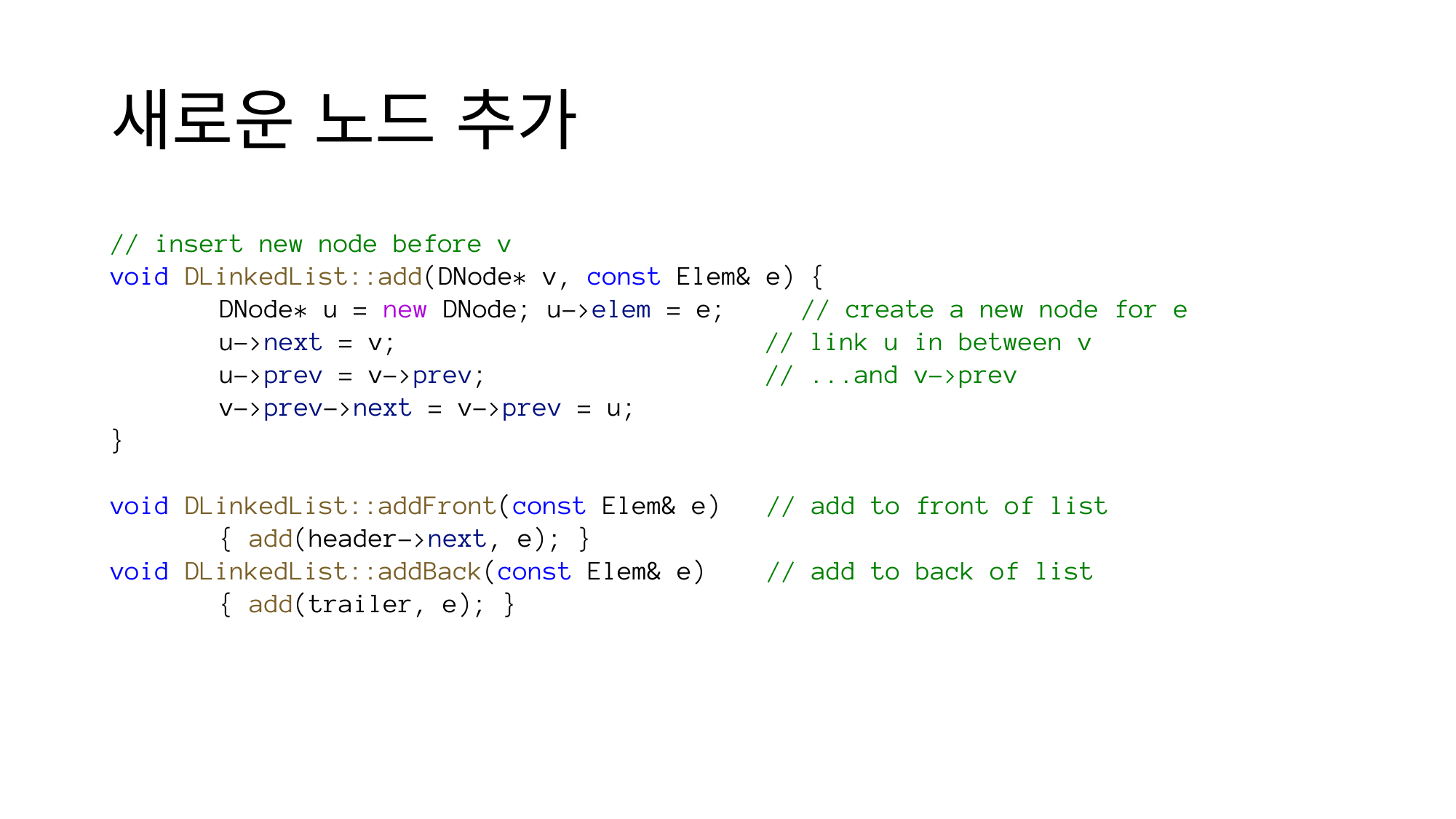

# 새로운 노드 추가
// insert new node before v
void DLinkedList::add(DNode* v, const Elem& e) {
	DNode* u = new DNode; u->elem = e;     // create a new node for e
	u->next = v;        	        	// link u in between v
	u->prev = v->prev;              	// ...and v->prev
	v->prev->next = v->prev = u;
}
void DLinkedList::addFront(const Elem& e)   // add to front of list
	{ add(header->next, e); }
void DLinkedList::addBack(const Elem& e)    // add to back of list
	{ add(trailer, e); }